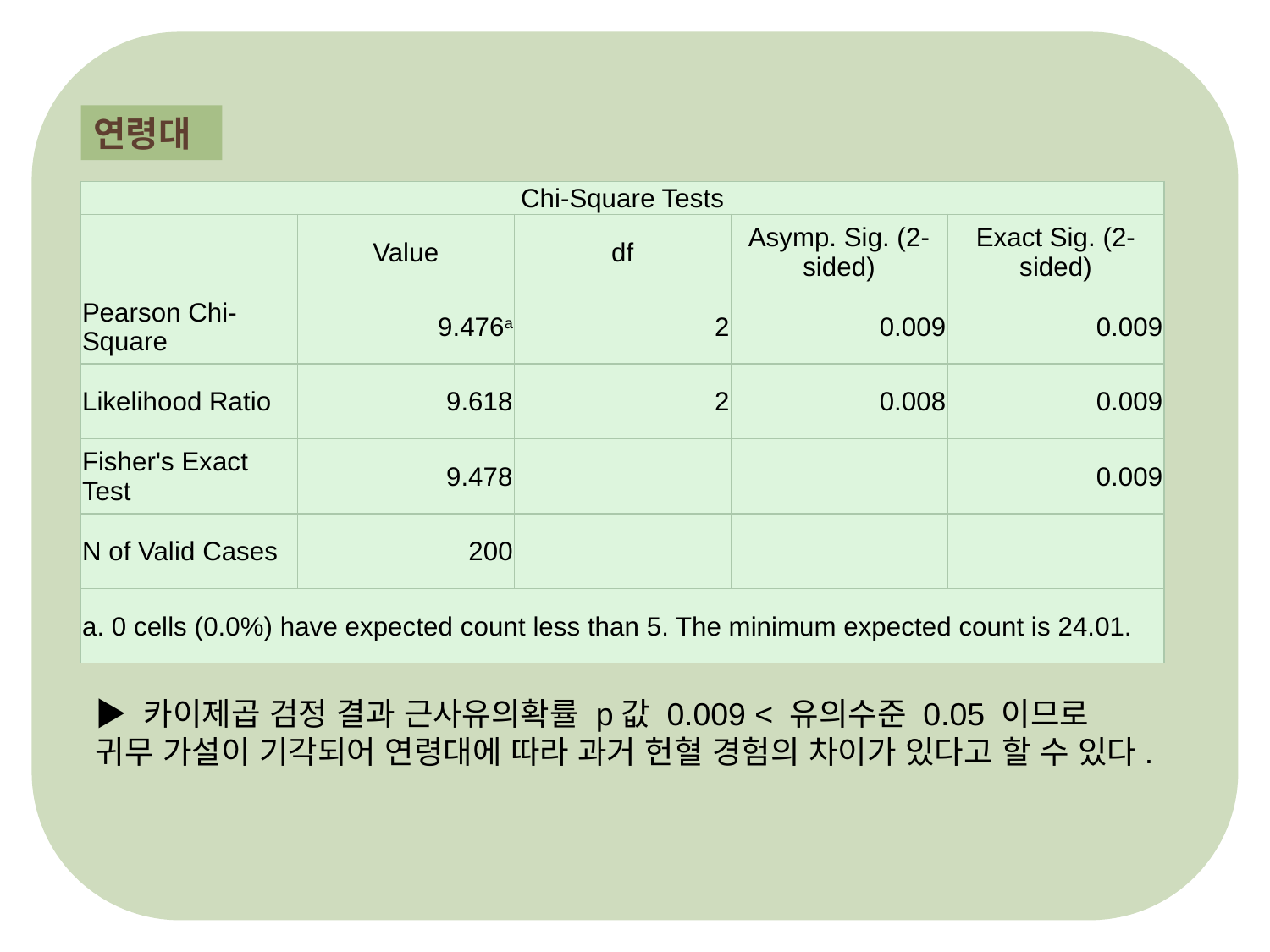

연령대
| Chi-Square Tests |  |  |  |  |
| --- | --- | --- | --- | --- |
|  | Value | df | Asymp. Sig. (2-sided) | Exact Sig. (2-sided) |
| Pearson Chi-Square | 9.476a | 2 | 0.009 | 0.009 |
| Likelihood Ratio | 9.618 | 2 | 0.008 | 0.009 |
| Fisher's Exact Test | 9.478 |  |  | 0.009 |
| N of Valid Cases | 200 |  |  |  |
| a. 0 cells (0.0%) have expected count less than 5. The minimum expected count is 24.01. |  |  |  |  |

▶ 카이제곱 검정 결과 근사유의확률 p값 0.009 < 유의수준 0.05 이므로 귀무 가설이 기각되어 연령대에 따라 과거 헌혈 경험의 차이가 있다고 할 수 있다.